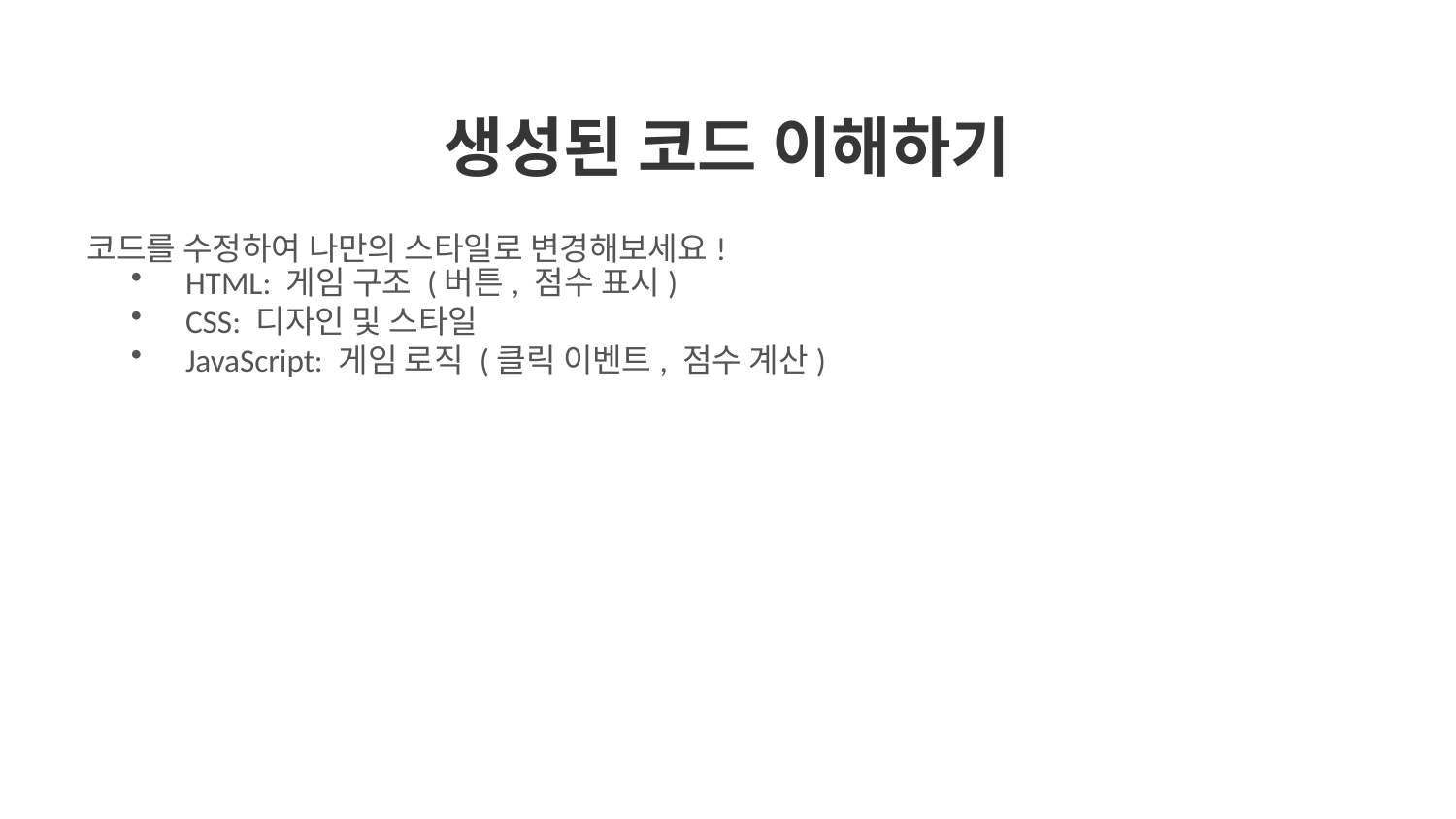

생성된 코드 이해하기
코드를 수정하여 나만의 스타일로 변경해보세요!
HTML: 게임 구조 (버튼, 점수 표시)
CSS: 디자인 및 스타일
JavaScript: 게임 로직 (클릭 이벤트, 점수 계산)